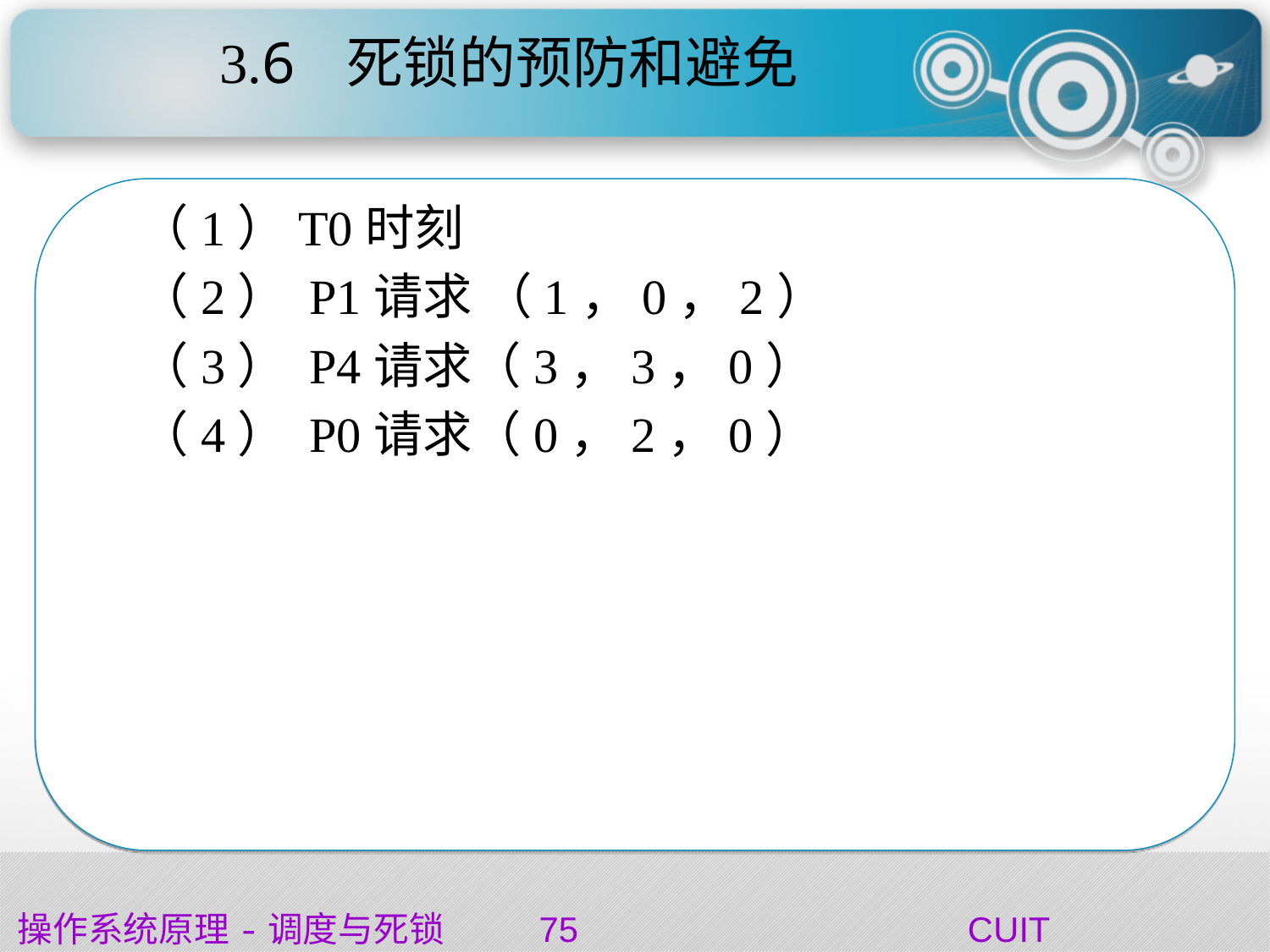

# 3.6	死锁的预防和避免
（1）T0时刻
（2） P1请求 （1，0，2）
（3） P4请求（3，3，0）
（4） P0请求（0，2，0）